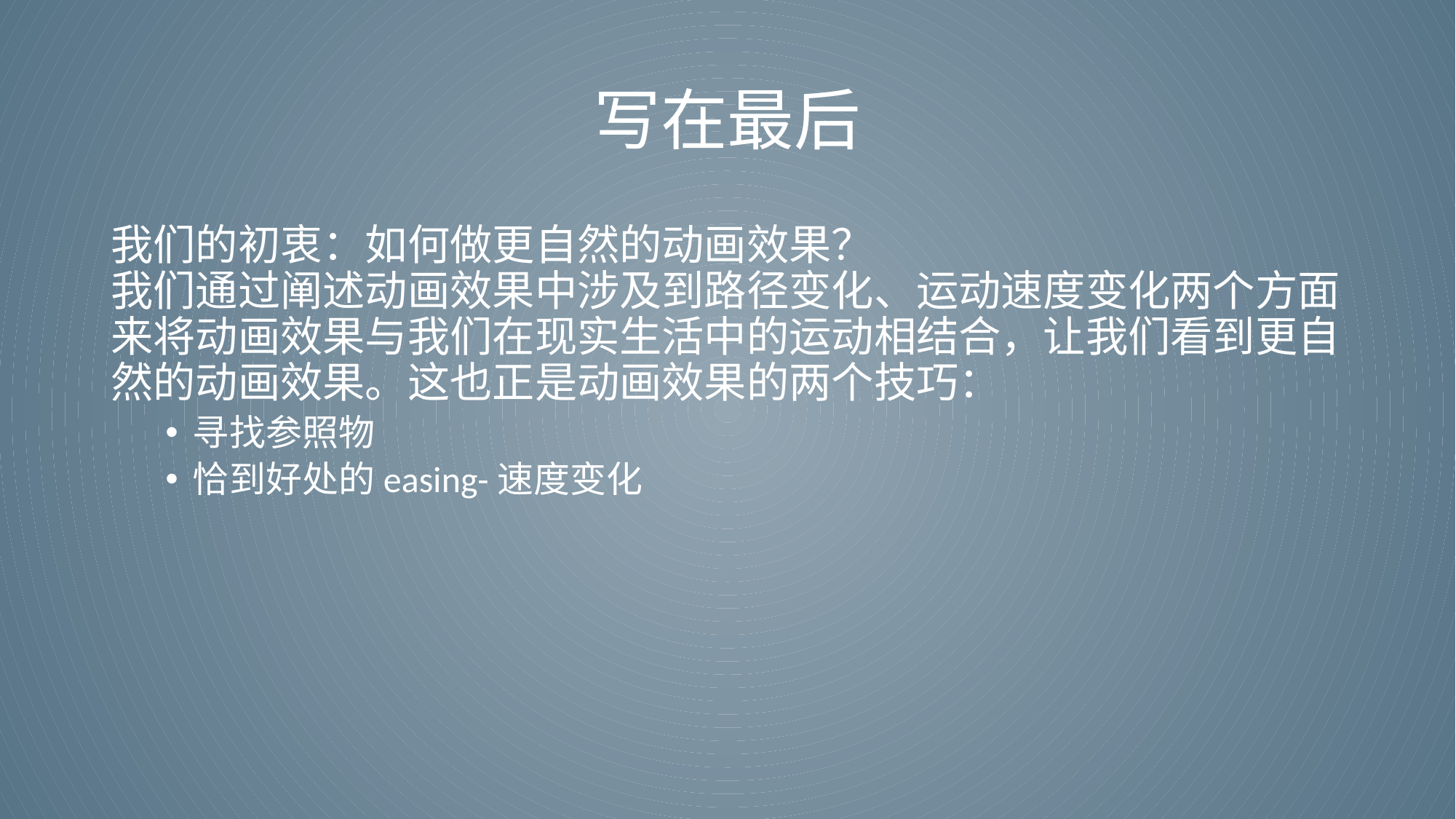

# 写在最后
我们的初衷：如何做更自然的动画效果？
我们通过阐述动画效果中涉及到路径变化、运动速度变化两个方面来将动画效果与我们在现实生活中的运动相结合，让我们看到更自然的动画效果。这也正是动画效果的两个技巧：
寻找参照物
恰到好处的easing-速度变化